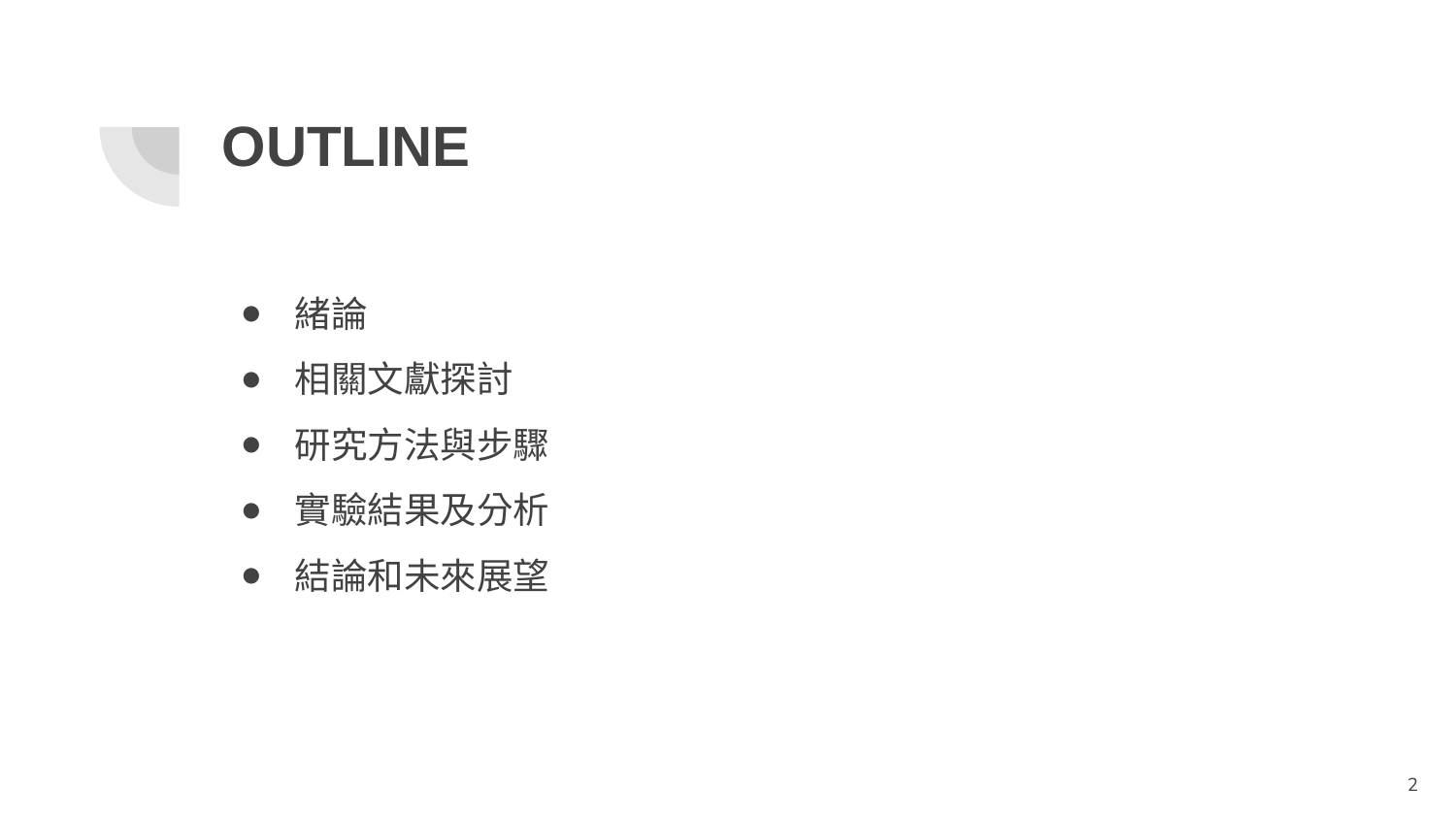

# OUTLINE

緒論
相關文獻探討
研究方法與步驟
實驗結果及分析
結論和未來展望
2